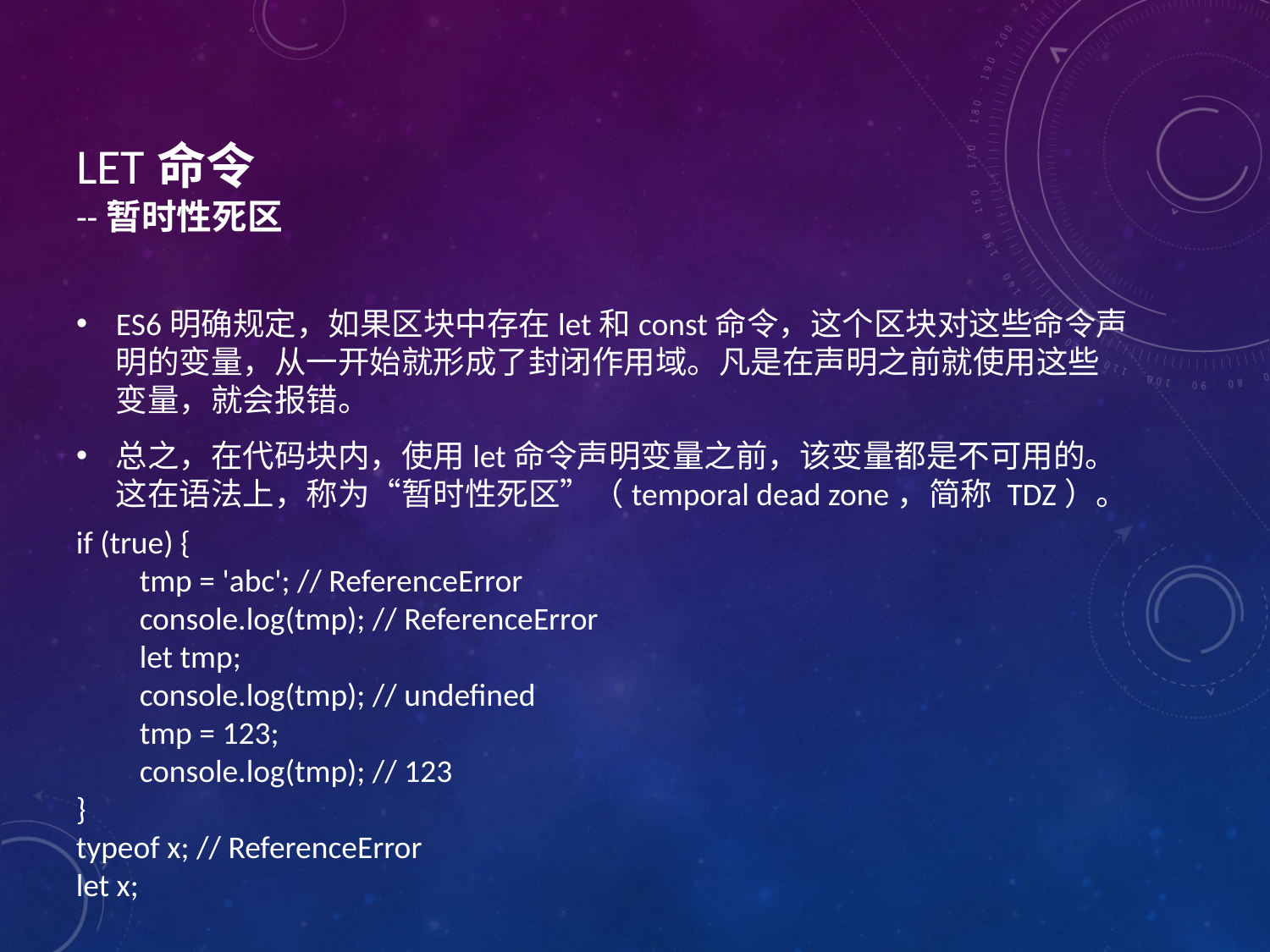

# let命令  --暂时性死区
ES6明确规定，如果区块中存在let和const命令，这个区块对这些命令声明的变量，从一开始就形成了封闭作用域。凡是在声明之前就使用这些变量，就会报错。
总之，在代码块内，使用let命令声明变量之前，该变量都是不可用的。这在语法上，称为“暂时性死区”（temporal dead zone，简称 TDZ）。

if (true) {
tmp = 'abc'; // ReferenceError
console.log(tmp); // ReferenceError
let tmp;
console.log(tmp); // undefined
tmp = 123;
console.log(tmp); // 123
}
typeof x; // ReferenceError
let x;